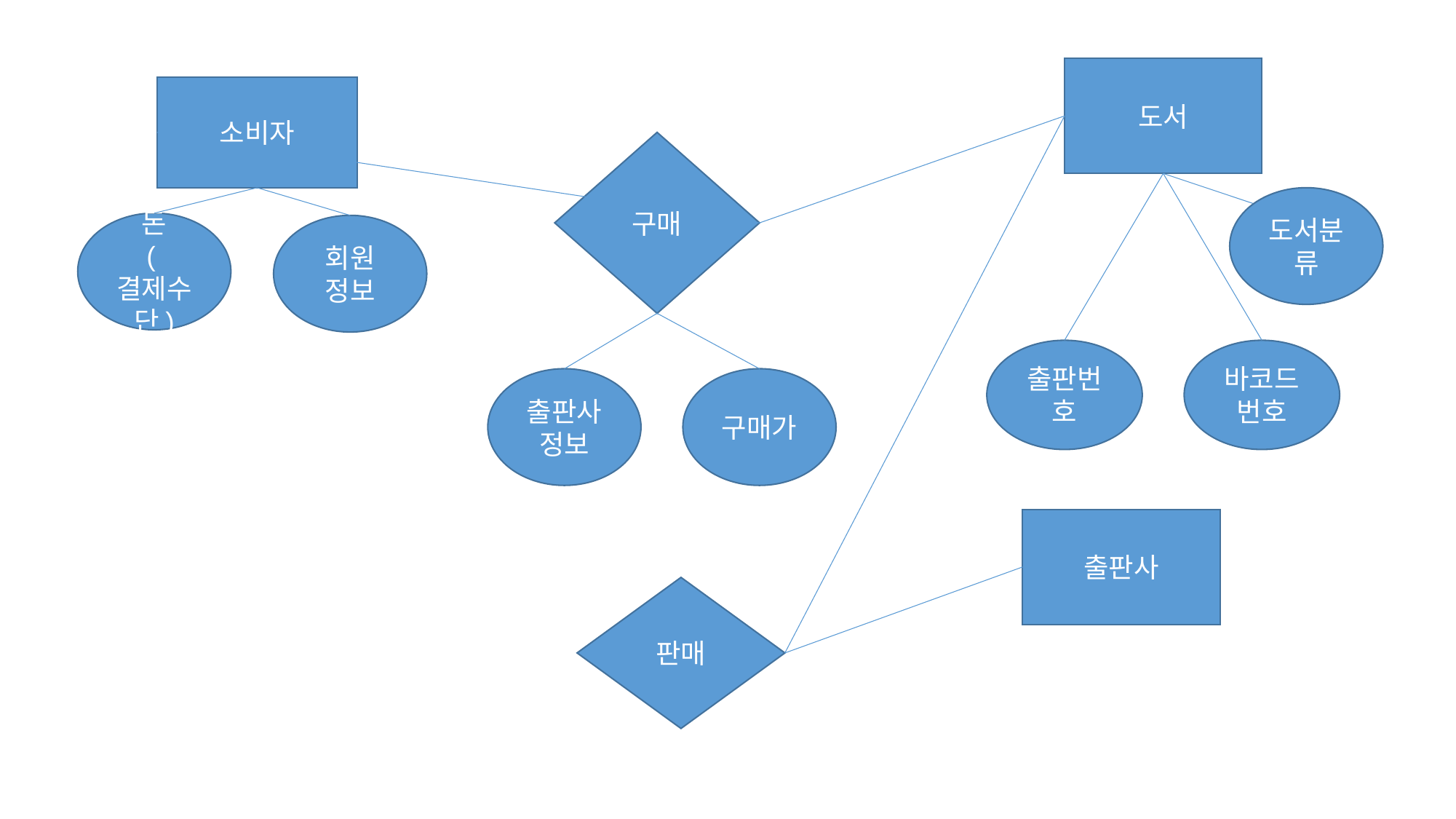

도서
소비자
구매
도서분류
돈
(결제수단)
회원
정보
출판번호
바코드번호
출판사정보
구매가
출판사
판매